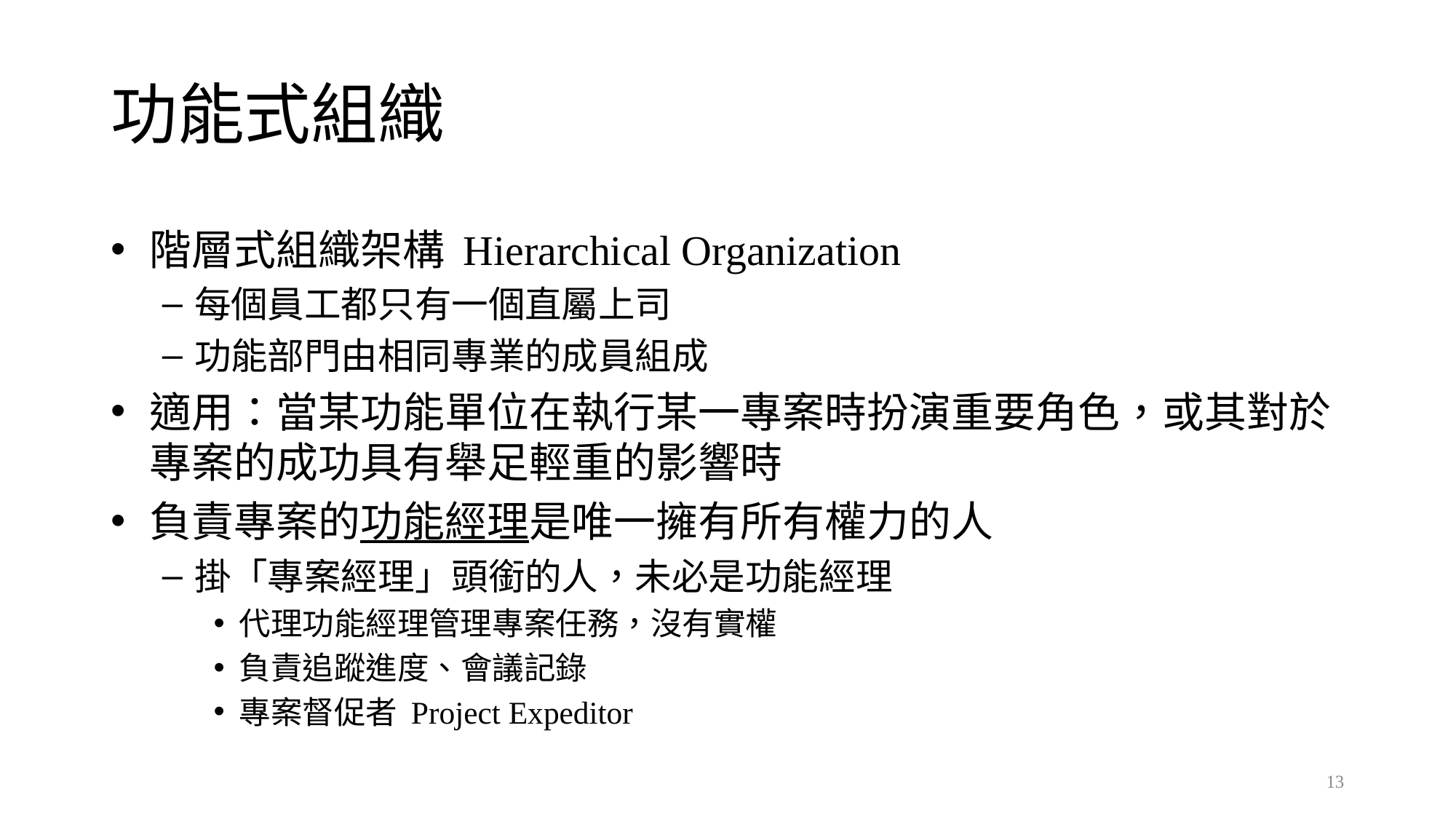

# 功能式組織
階層式組織架構 Hierarchical Organization
每個員工都只有一個直屬上司
功能部門由相同專業的成員組成
適用：當某功能單位在執行某一專案時扮演重要角色，或其對於專案的成功具有舉足輕重的影響時
負責專案的功能經理是唯一擁有所有權力的人
掛「專案經理」頭銜的人，未必是功能經理
代理功能經理管理專案任務，沒有實權
負責追蹤進度、會議記錄
專案督促者 Project Expeditor

13